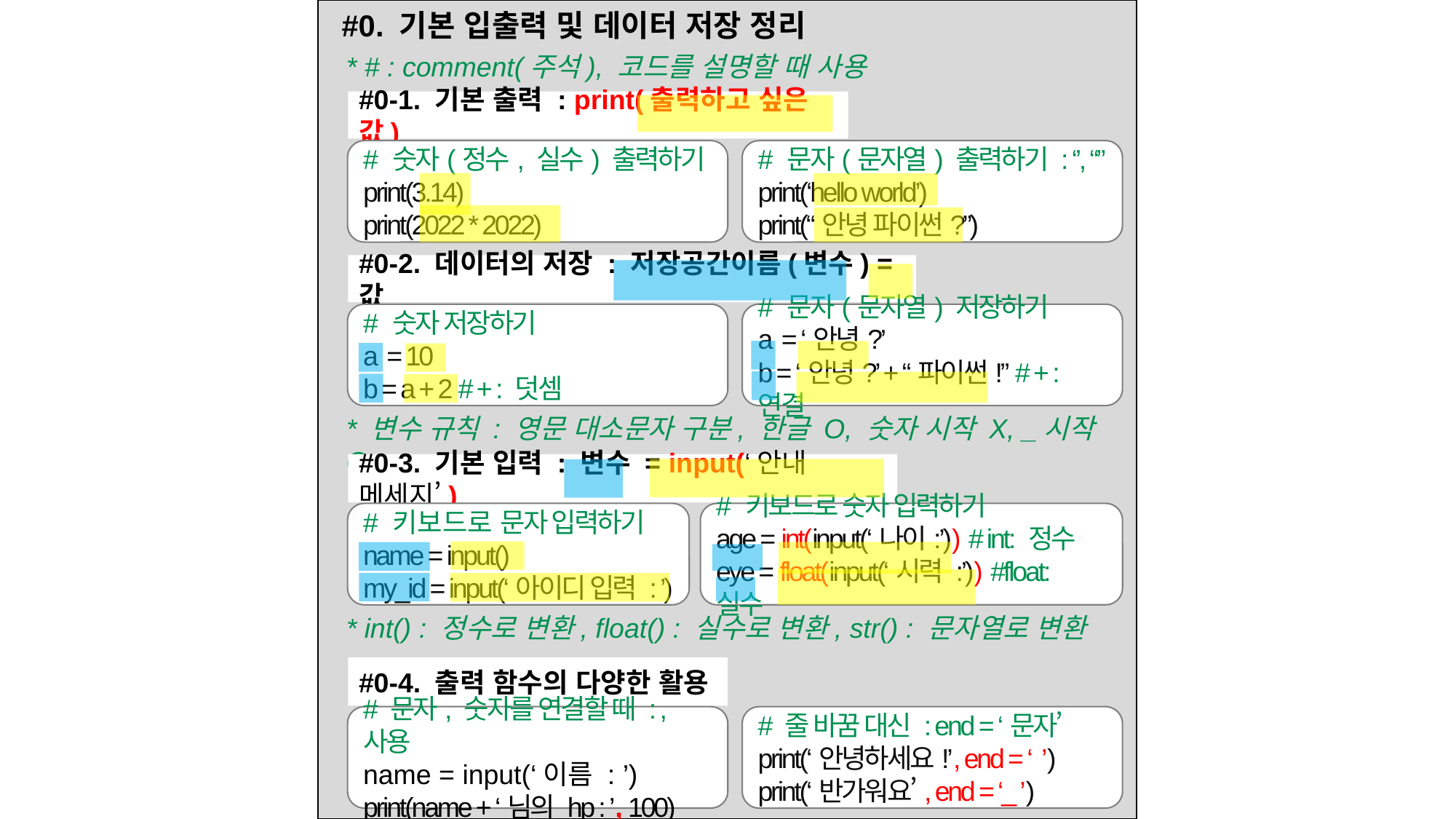

#0. 기본 입출력 및 데이터 저장 정리
* # : comment(주석), 코드를 설명할 때 사용
#0-1. 기본 출력 : print(출력하고 싶은 값)

# 숫자(정수, 실수) 출력하기
print(3.14)
print(2022 * 2022)
# 문자(문자열) 출력하기 : ‘’, “”
print(‘hello world’)
print(“안녕 파이썬?”)

#0-2. 데이터의 저장 : 저장공간이름(변수) = 값

# 숫자 저장하기
a  = 10
b = a + 2 # + : 덧셈
# 문자(문자열) 저장하기
a  = ‘안녕?’
b = ‘안녕?’ + “파이썬!” # + : 연결

* 변수 규칙 : 영문 대소문자 구분, 한글 O, 숫자 시작 X, _시작 O
#0-3. 기본 입력 : 변수 = input(‘안내 메세지’)

# 키보드로 문자 입력하기
name = input()
my_id = input(‘아이디 입력 : ’)
# 키보드로 숫자 입력하기
age = int(input(‘나이:’)) # int: 정수
eye = float(input(‘시력 :’)) #float: 실수

* int() : 정수로 변환, float() : 실수로 변환, str() : 문자열로 변환
#0-4. 출력 함수의 다양한 활용
# 문자, 숫자를 연결할 때 : , 사용
name = input(‘이름 : ’)
print(name + ‘님의 hp : ’, 100)
# 줄 바꿈 대신 : end = ‘문자’
print(‘안녕하세요!’, end = ‘  ’)
print(‘반가워요’, end = ‘_ ’)